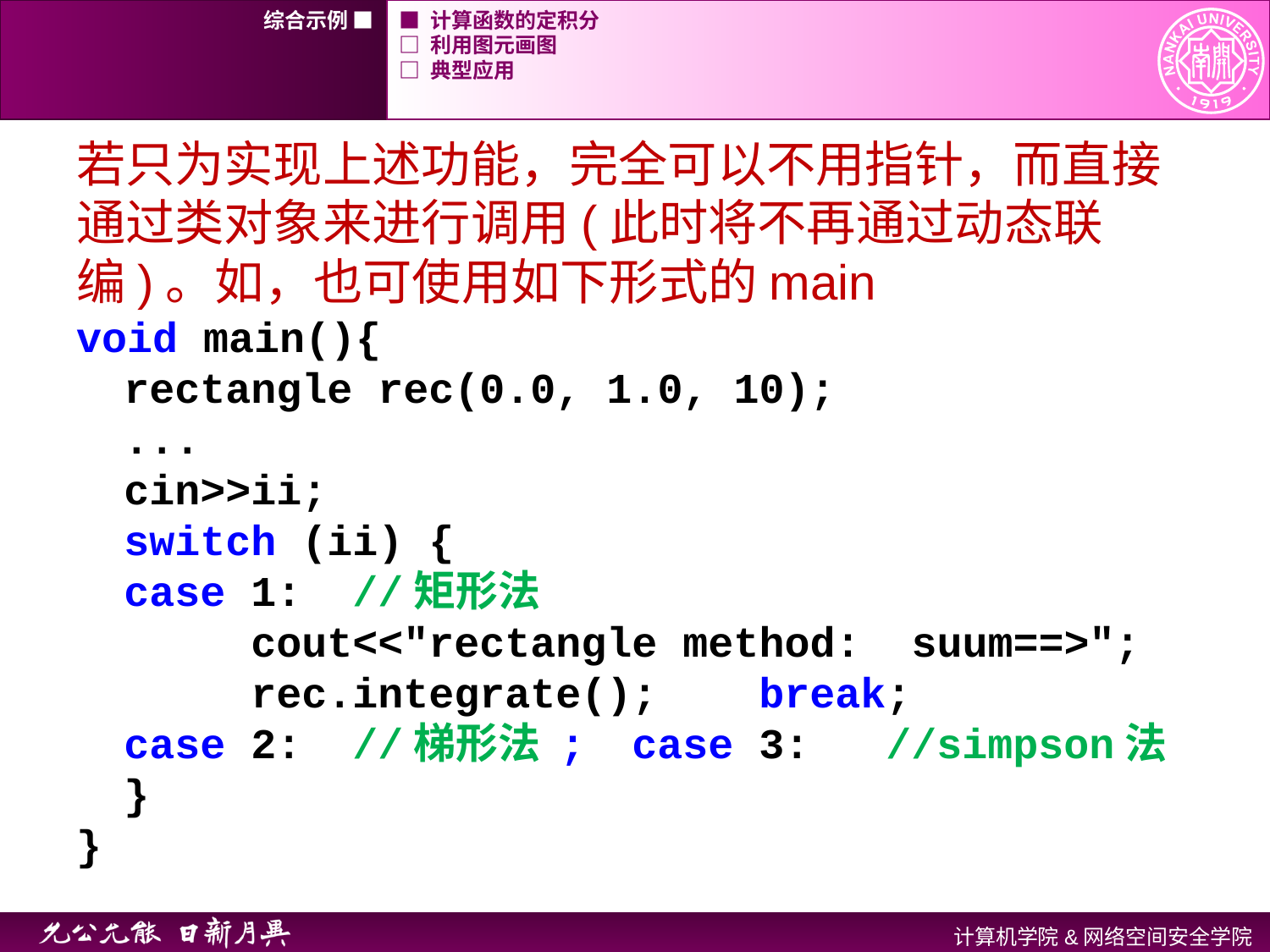

综合示例 ■
■ 计算函数的定积分

□ 利用图元画图

□ 典型应用

若只为实现上述功能，完全可以不用指针，而直接通过类对象来进行调用(此时将不再通过动态联编)。如，也可使用如下形式的main
void main(){
	rectangle rec(0.0, 1.0, 10);
	...
	cin>>ii;
	switch (ii) {
	case 1:  //矩形法
		cout<<"rectangle method:  suum==>";
		rec.integrate();  	break;
	case 2:  //梯形法 ;	case 3: 	//simpson法
	}
}